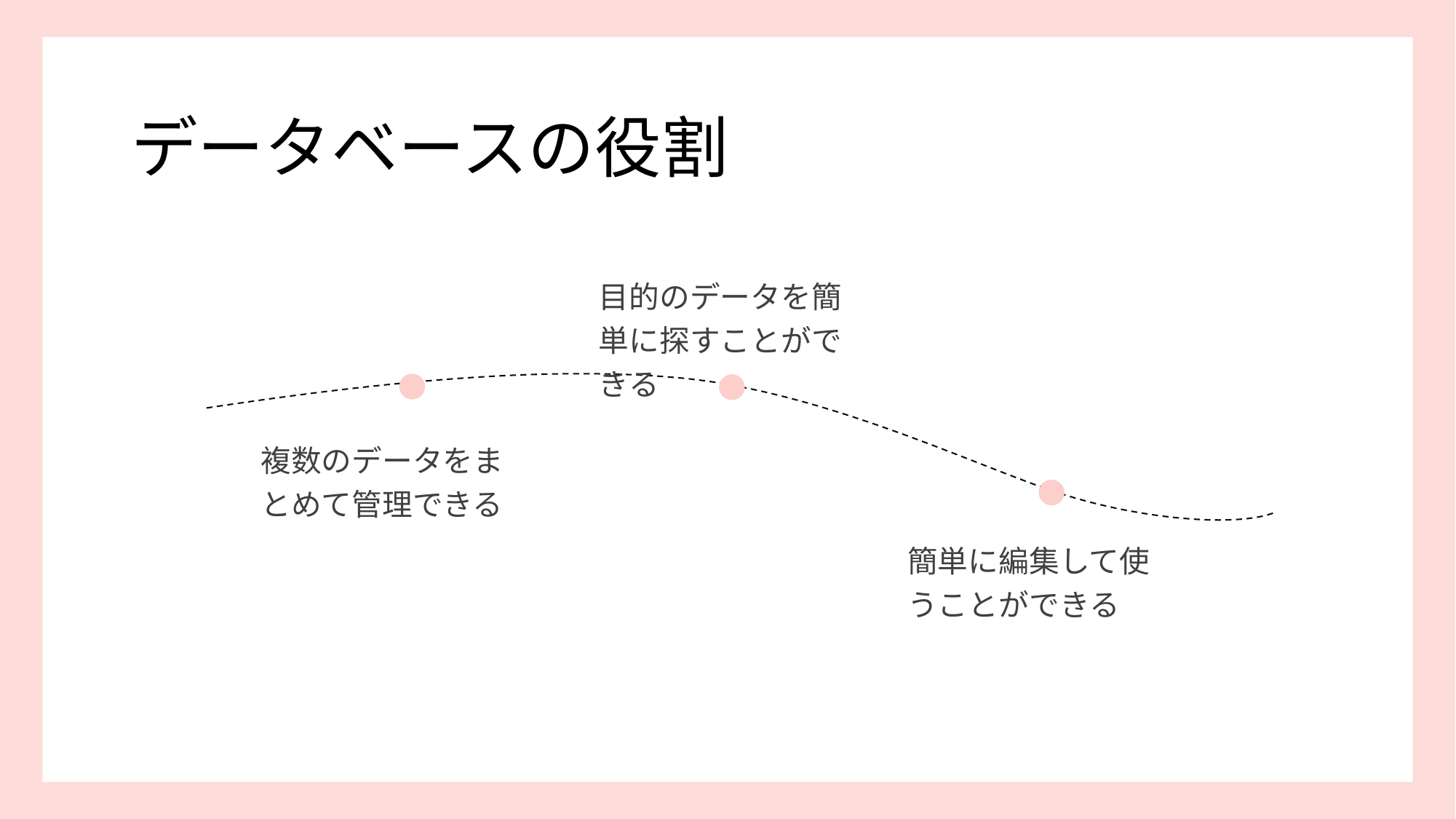

データベースの役割
データベースの役割
目的のデータを簡単に探すことができる

複数のデータをまとめて管理できる

簡単に編集して使うことができる